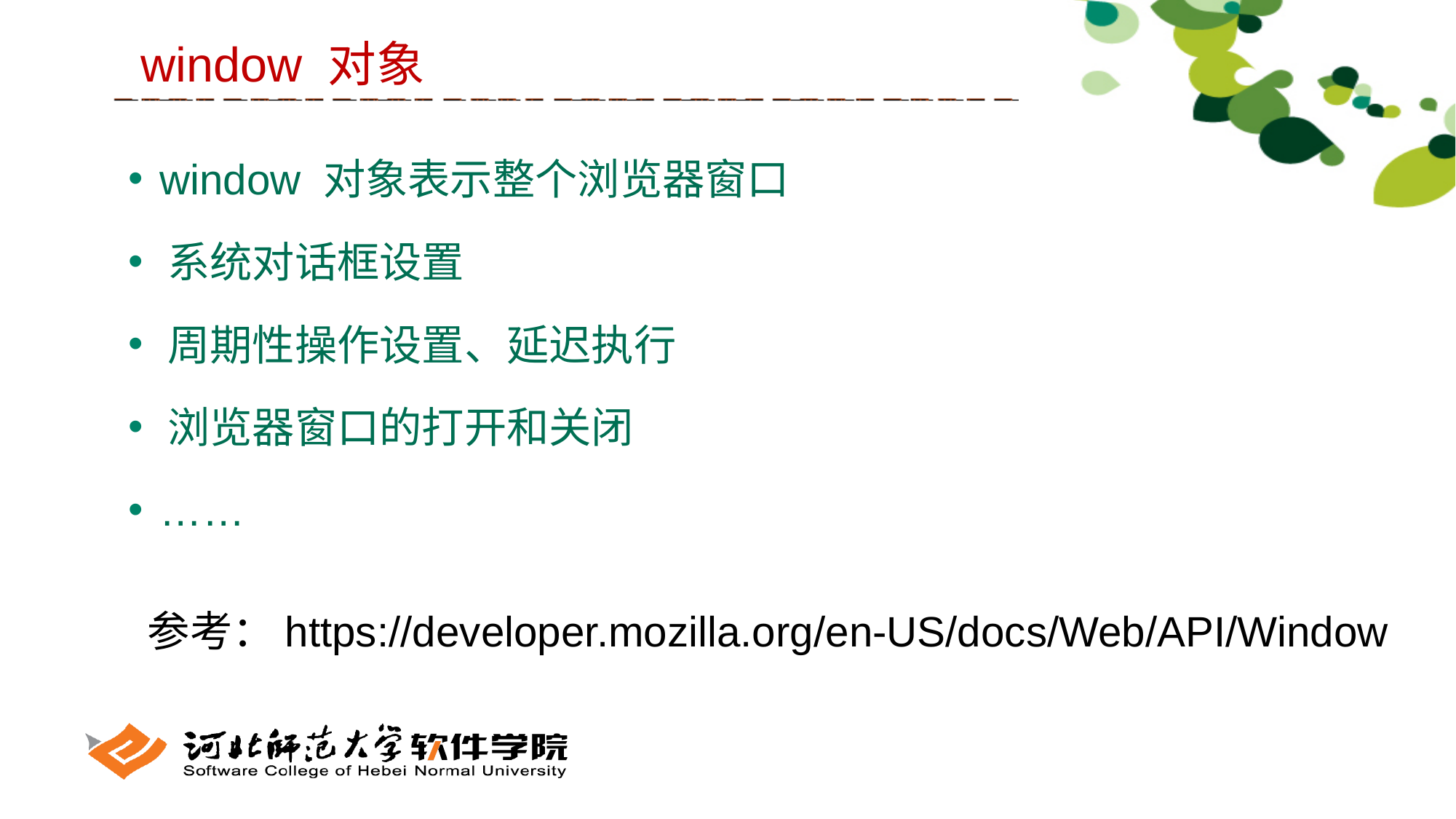

window 对象
 window 对象表示整个浏览器窗口
 系统对话框设置
 周期性操作设置、延迟执行
 浏览器窗口的打开和关闭
 ……
参考：https://developer.mozilla.org/en-US/docs/Web/API/Window